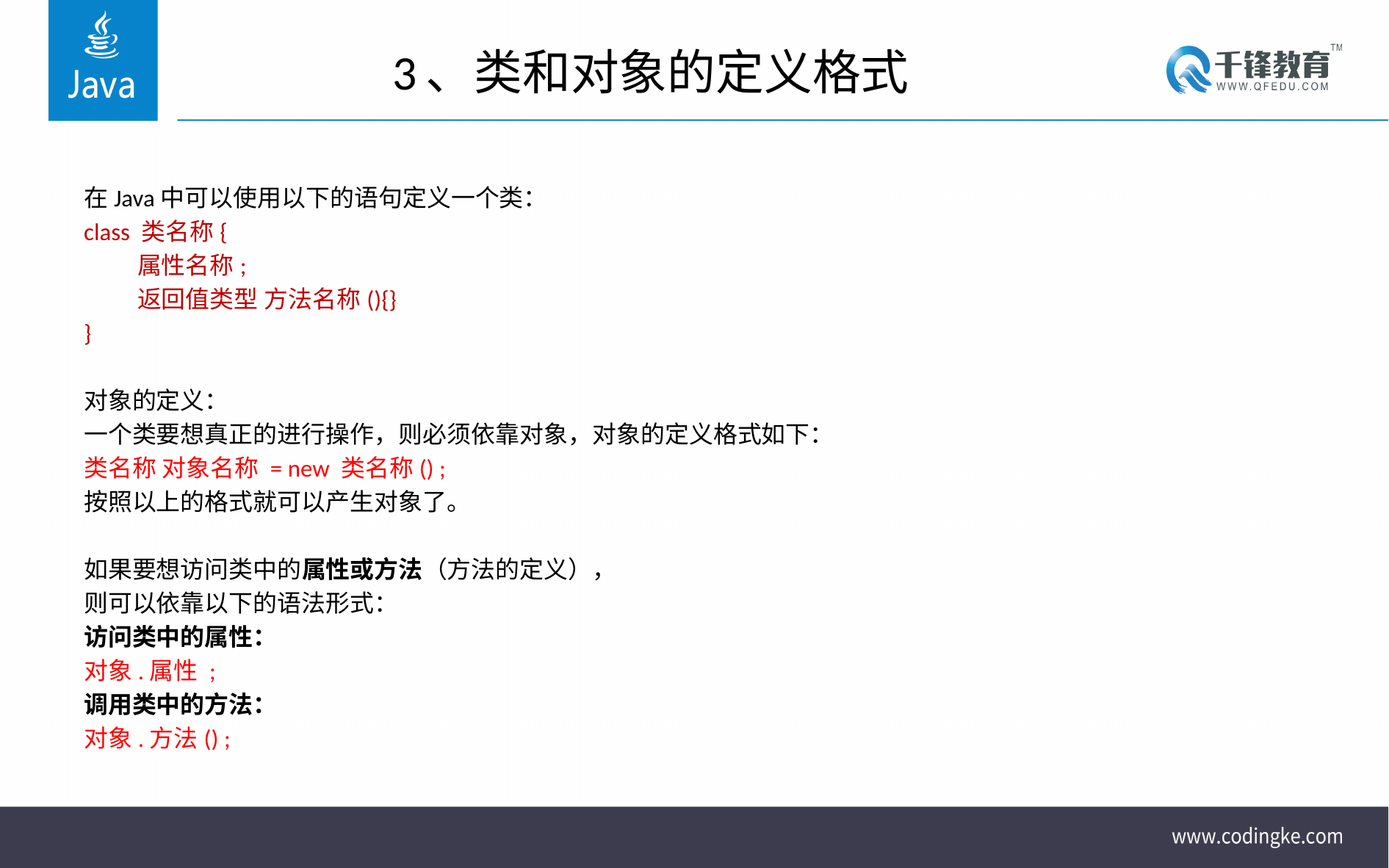

# 3、类和对象的定义格式
在Java中可以使用以下的语句定义一个类：
class 类名称{
	属性名称;
	返回值类型 方法名称(){}
}

对象的定义：
一个类要想真正的进行操作，则必须依靠对象，对象的定义格式如下：
类名称 对象名称 = new 类名称() ;
按照以上的格式就可以产生对象了。

如果要想访问类中的属性或方法（方法的定义），
则可以依靠以下的语法形式：
访问类中的属性：
对象.属性 ;
调用类中的方法：
对象.方法() ;